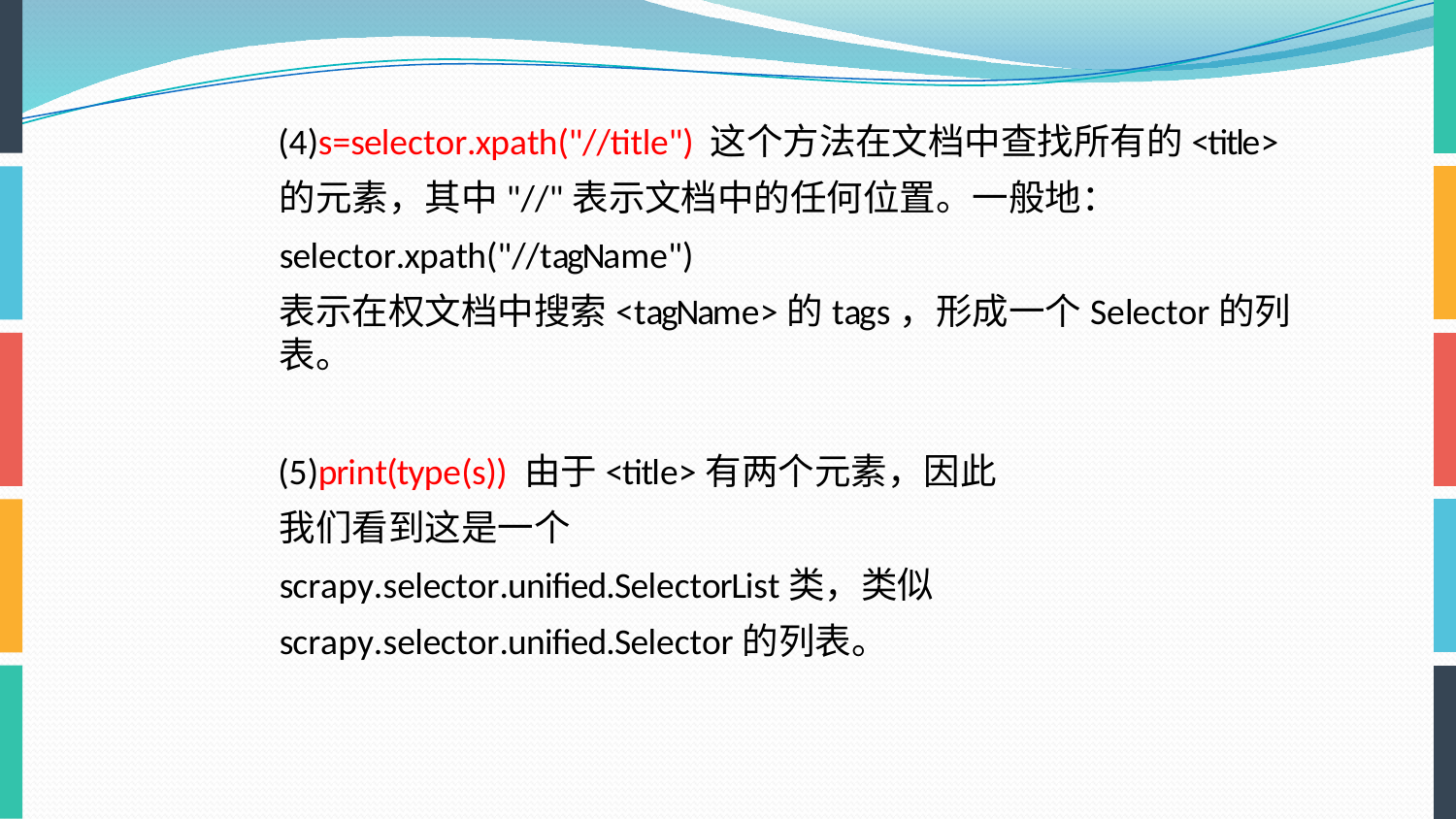

s=selector.xpath("//title") 这个方法在文档中查找所有的<title>的元素，其中"//"表示文档中的任何位置。一般地：
selector.xpath("//tagName")
表示在权文档中搜索<tagName>的tags，形成一个Selector的列表。

print(type(s)) 由于<title>有两个元素，因此我们看到这是一个 scrapy.selector.unified.SelectorList类，类似 scrapy.selector.unified.Selector的列表。